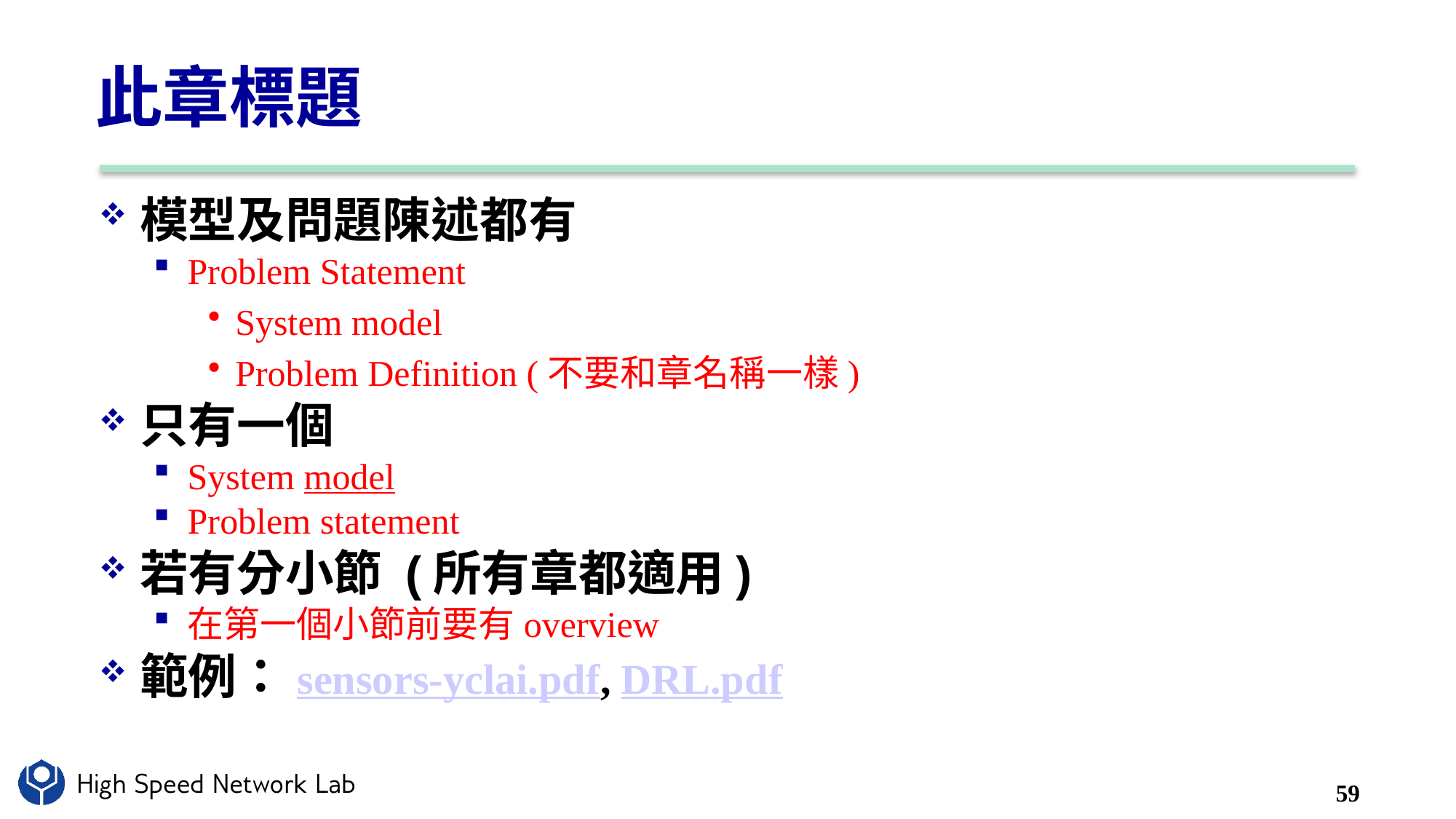

# 此章標題
模型及問題陳述都有
Problem Statement
System model
Problem Definition (不要和章名稱一樣)
只有一個
System model
Problem statement
若有分小節 (所有章都適用)
在第一個小節前要有overview
範例：sensors-yclai.pdf, DRL.pdf

59